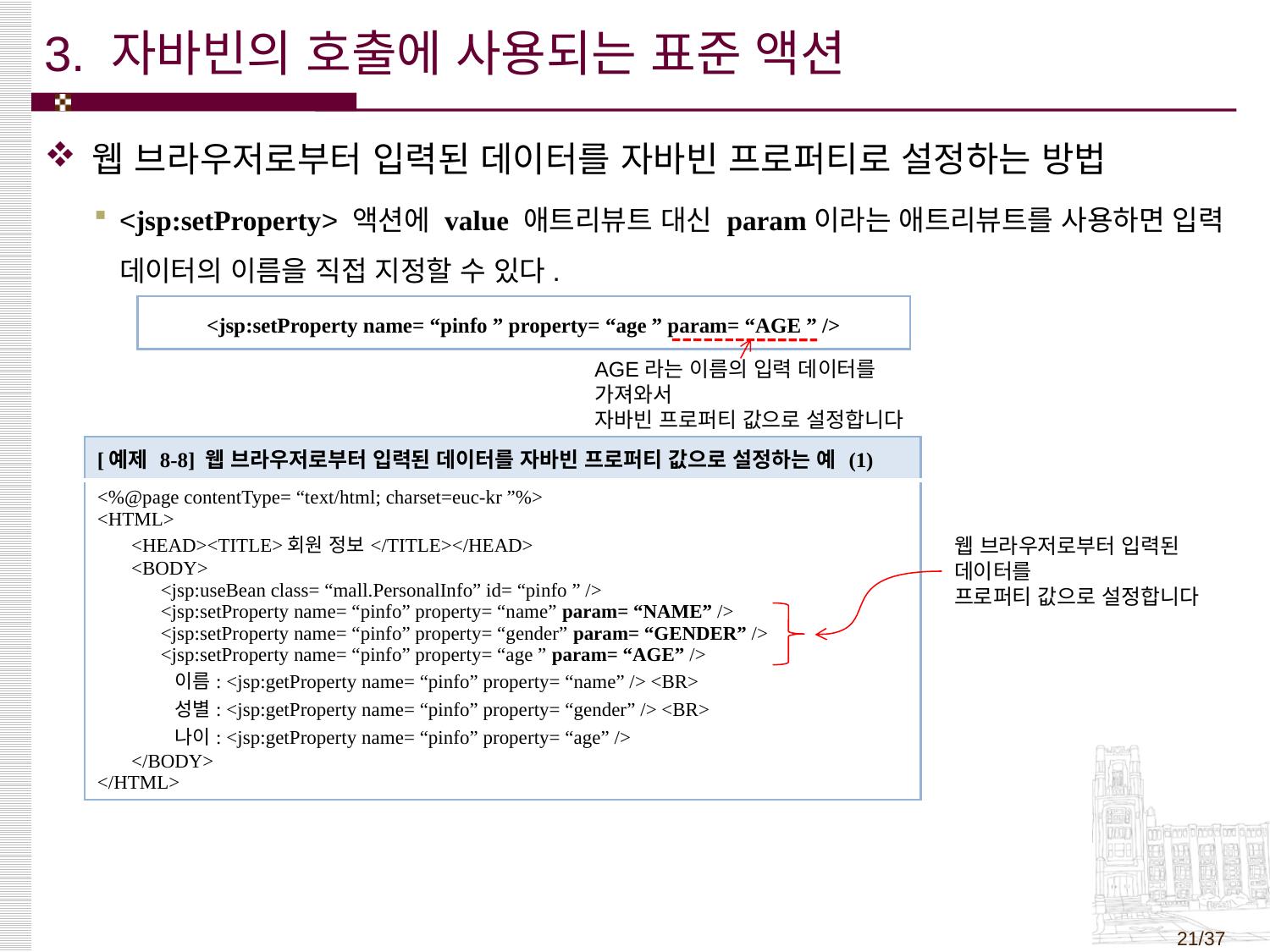

# 3. 자바빈의 호출에 사용되는 표준 액션
웹 브라우저로부터 입력된 데이터를 자바빈 프로퍼티로 설정하는 방법
<jsp:setProperty> 액션에 value 애트리뷰트 대신 param이라는 애트리뷰트를 사용하면 입력 데이터의 이름을 직접 지정할 수 있다.

| <jsp:setProperty name= “pinfo ” property= “age ” param= “AGE ” /> |
| --- |
AGE라는 이름의 입력 데이터를 가져와서
자바빈 프로퍼티 값으로 설정합니다
| [예제 8-8] 웹 브라우저로부터 입력된 데이터를 자바빈 프로퍼티 값으로 설정하는 예 (1) |
| --- |
| <%@page contentType= “text/html; charset=euc-kr ”%> <HTML> <HEAD><TITLE>회원 정보</TITLE></HEAD> <BODY> <jsp:useBean class= “mall.PersonalInfo” id= “pinfo ” /> <jsp:setProperty name= “pinfo” property= “name” param= “NAME” /> <jsp:setProperty name= “pinfo” property= “gender” param= “GENDER” /> <jsp:setProperty name= “pinfo” property= “age ” param= “AGE” /> 이름: <jsp:getProperty name= “pinfo” property= “name” /> <BR> 성별: <jsp:getProperty name= “pinfo” property= “gender” /> <BR> 나이: <jsp:getProperty name= “pinfo” property= “age” /> </BODY> </HTML> |
웹 브라우저로부터 입력된 데이터를
프로퍼티 값으로 설정합니다